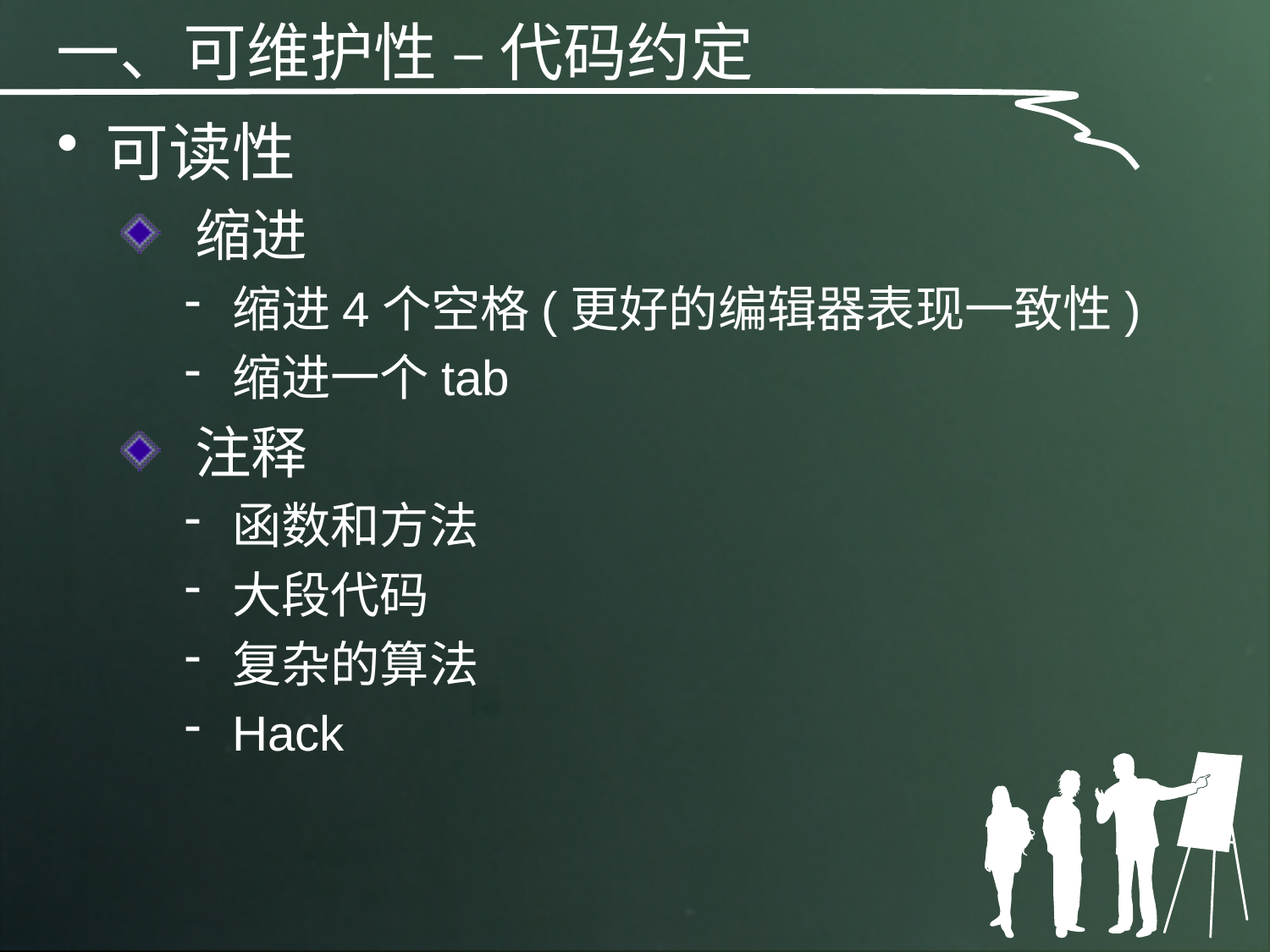

一、可维护性 – 代码约定

可读性
 缩进
缩进4个空格(更好的编辑器表现一致性)
缩进一个tab
 注释
函数和方法
大段代码
复杂的算法
Hack